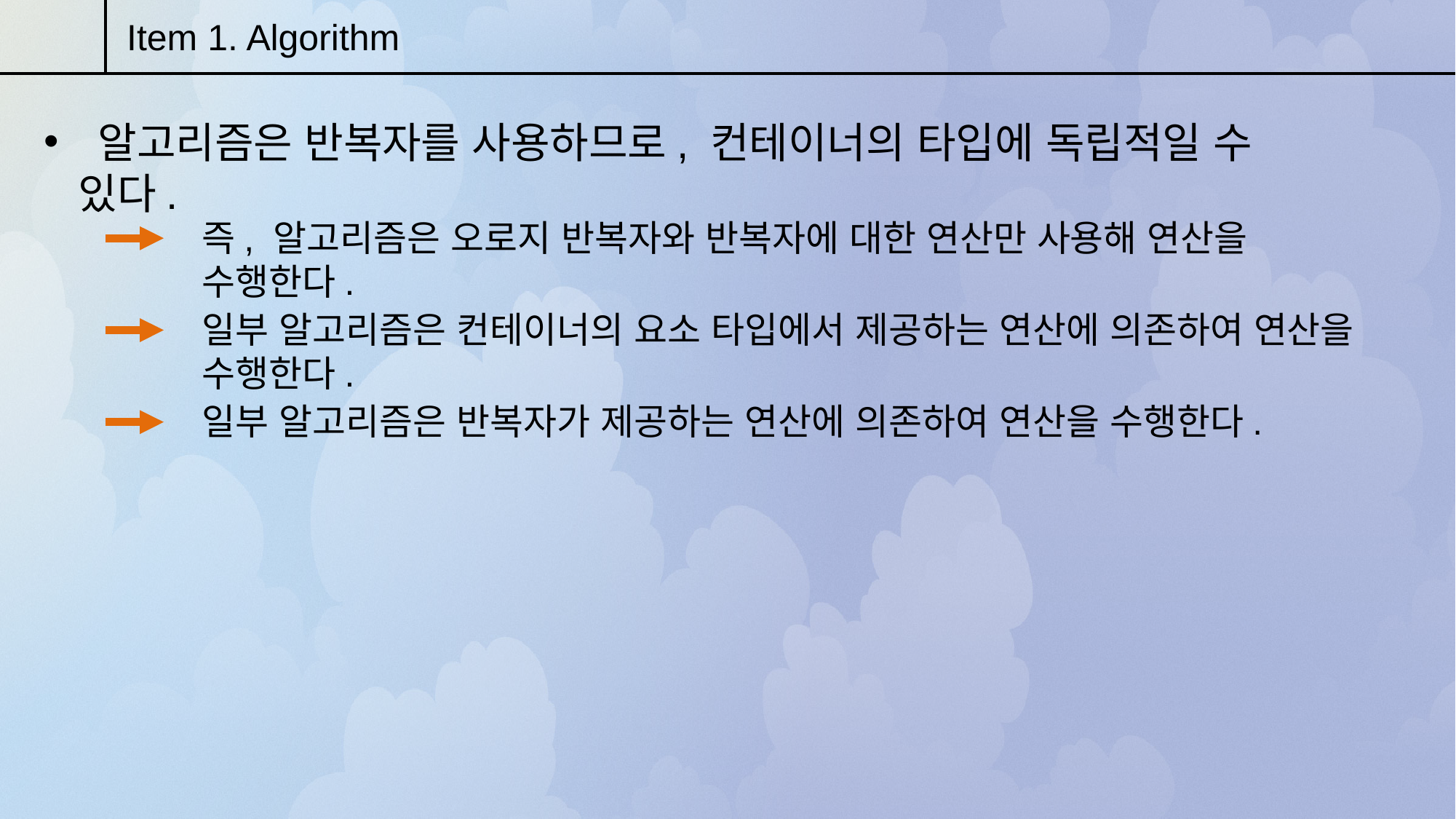

Item 1. Algorithm
 알고리즘은 반복자를 사용하므로, 컨테이너의 타입에 독립적일 수 있다.
즉, 알고리즘은 오로지 반복자와 반복자에 대한 연산만 사용해 연산을 수행한다.
일부 알고리즘은 컨테이너의 요소 타입에서 제공하는 연산에 의존하여 연산을 수행한다.
일부 알고리즘은 반복자가 제공하는 연산에 의존하여 연산을 수행한다.